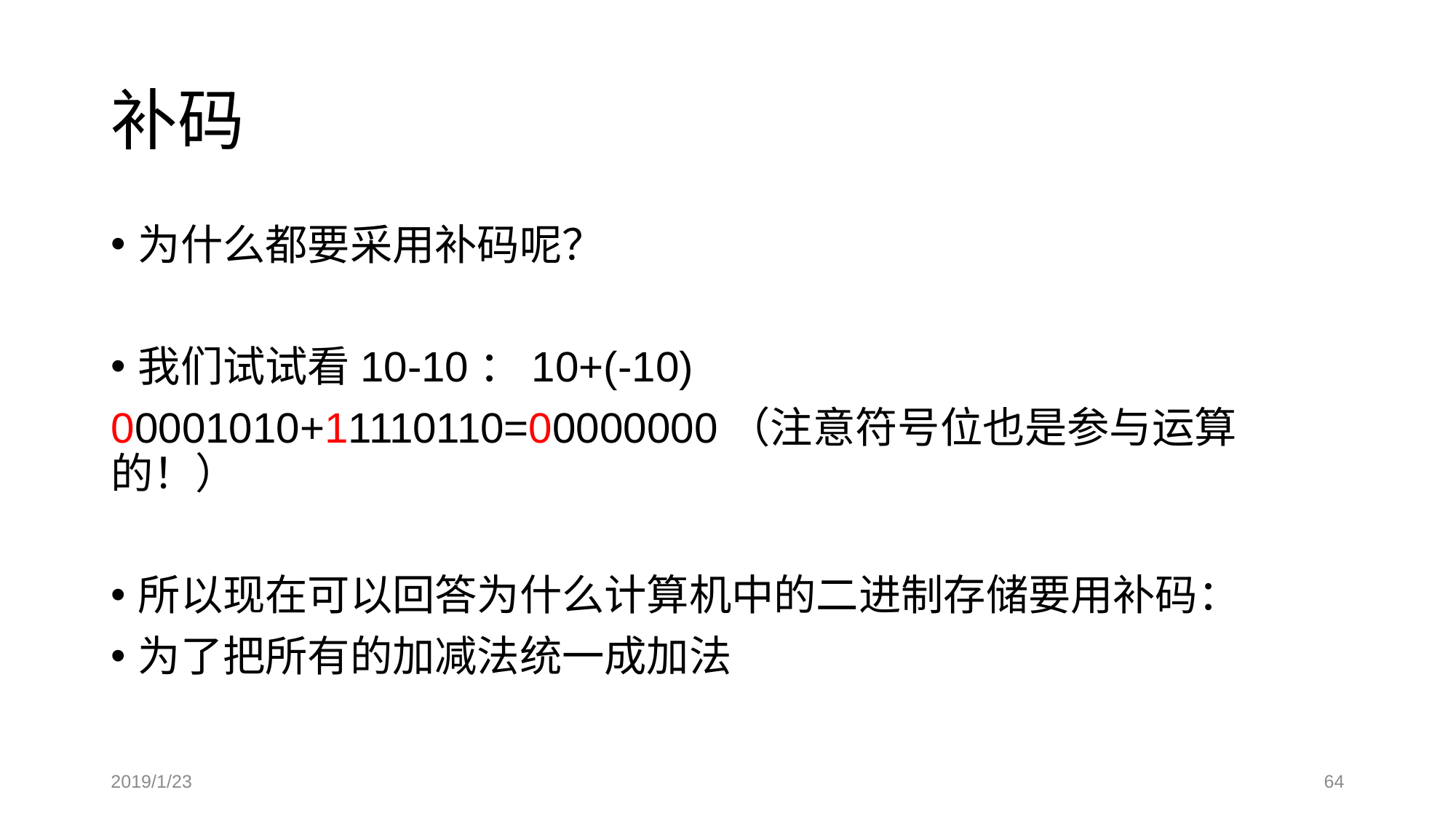

# 补码
为什么都要采用补码呢？

我们试试看10-10：10+(-10)
00001010+11110110=00000000（注意符号位也是参与运算的！）

所以现在可以回答为什么计算机中的二进制存储要用补码：
为了把所有的加减法统一成加法
2019/1/23
64